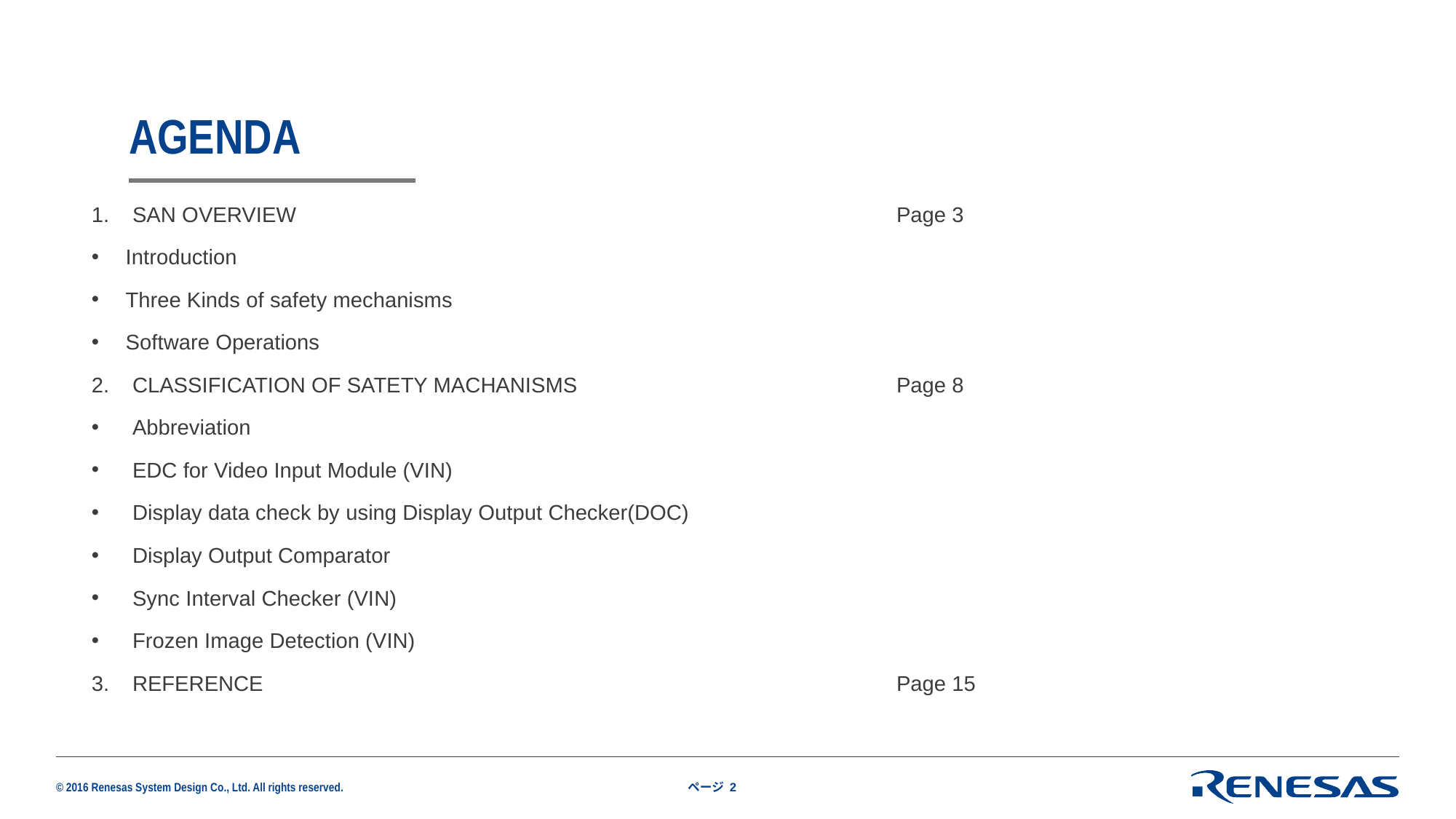

# AGENDA
SAN OVERVIEW						Page 3
Introduction
Three Kinds of safety mechanisms
Software Operations
CLASSIFICATION OF SATETY MACHANISMS			Page 8
Abbreviation
EDC for Video Input Module (VIN)
Display data check by using Display Output Checker(DOC)
Display Output Comparator
Sync Interval Checker (VIN)
Frozen Image Detection (VIN)
REFERENCE						Page 15

ページ 2